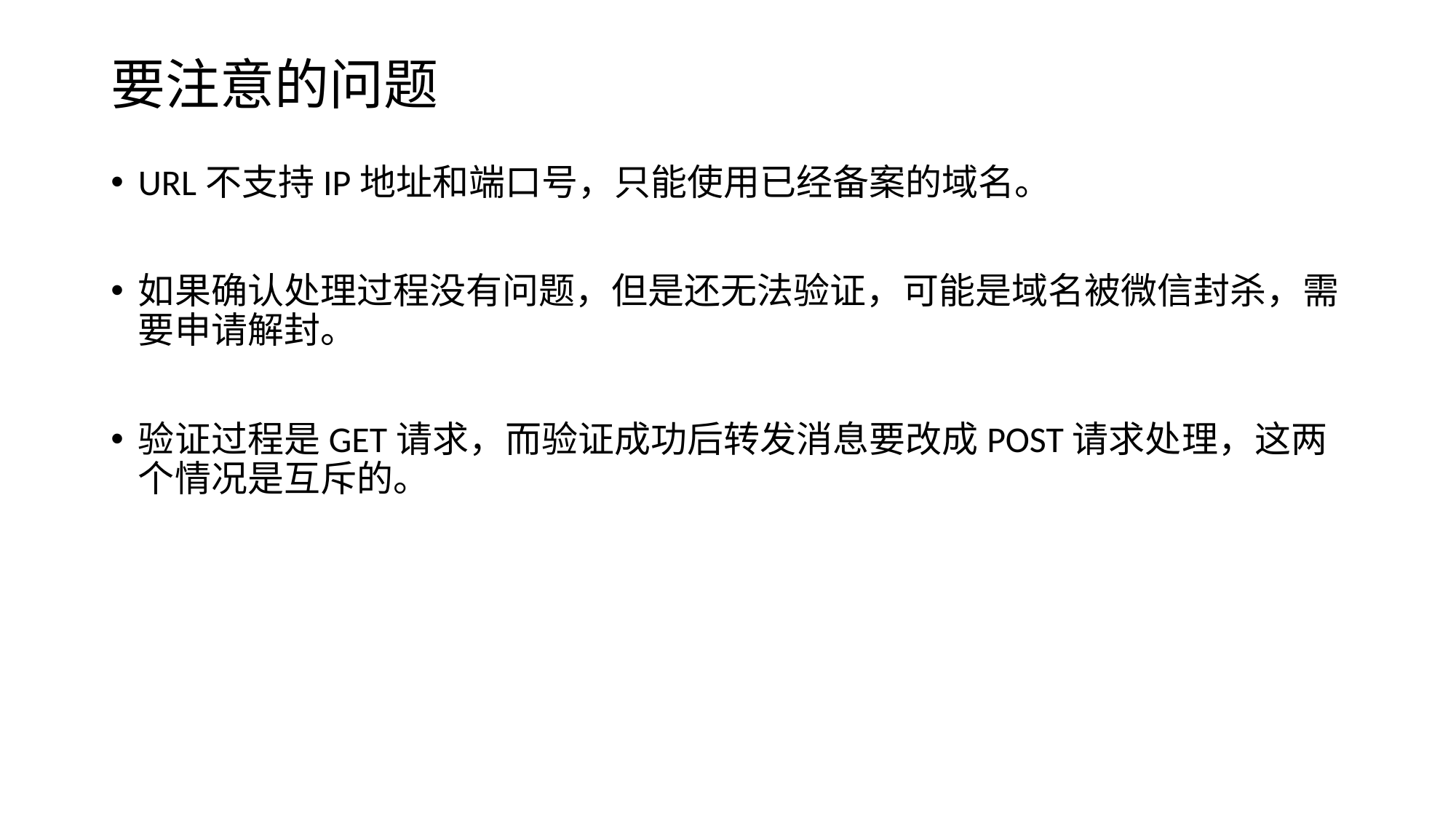

# 要注意的问题
URL不支持IP地址和端口号，只能使用已经备案的域名。

如果确认处理过程没有问题，但是还无法验证，可能是域名被微信封杀，需要申请解封。

验证过程是GET请求，而验证成功后转发消息要改成POST请求处理，这两个情况是互斥的。